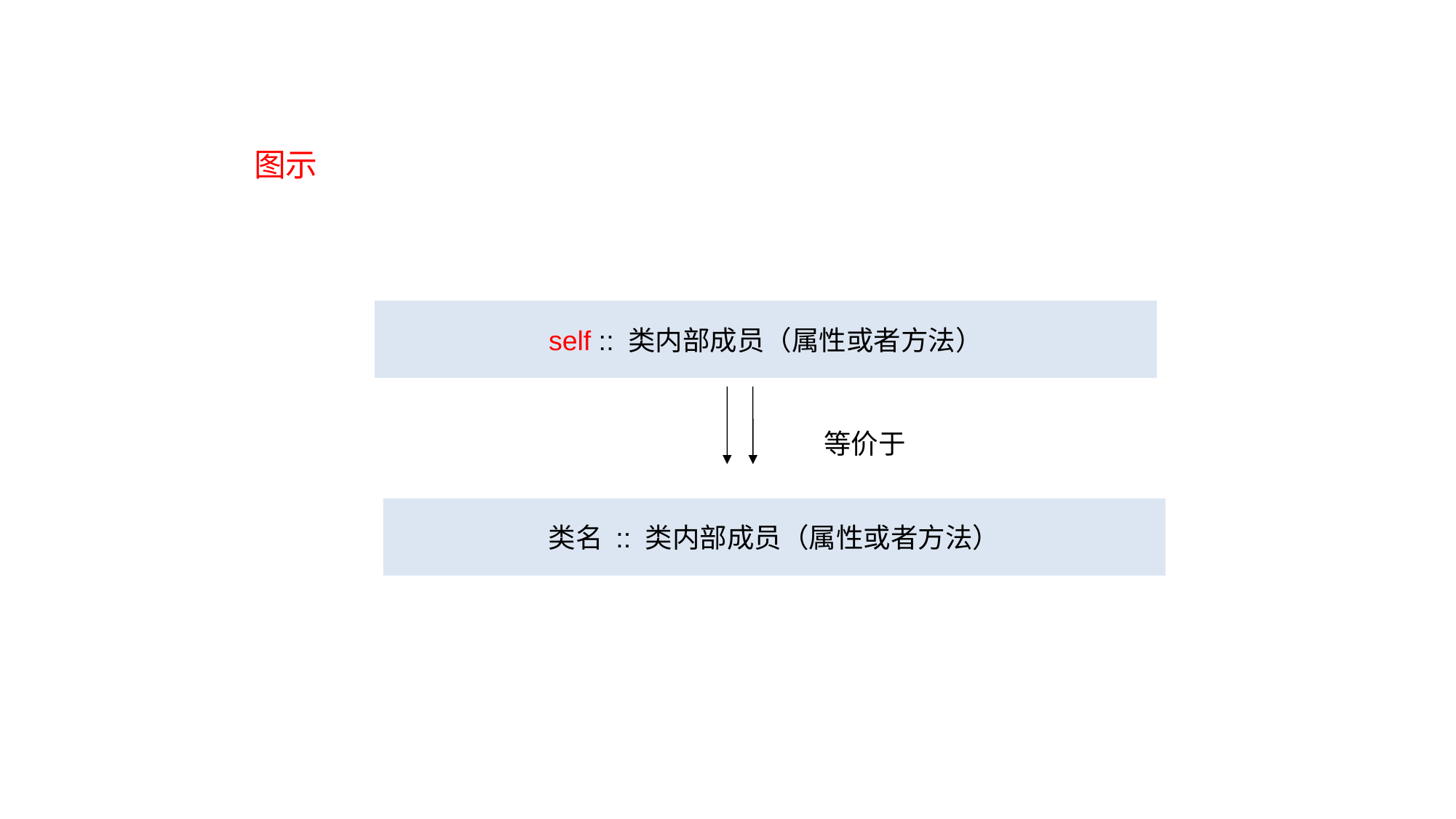

图示
self :: 类内部成员（属性或者方法）

等价于
类名 :: 类内部成员（属性或者方法）